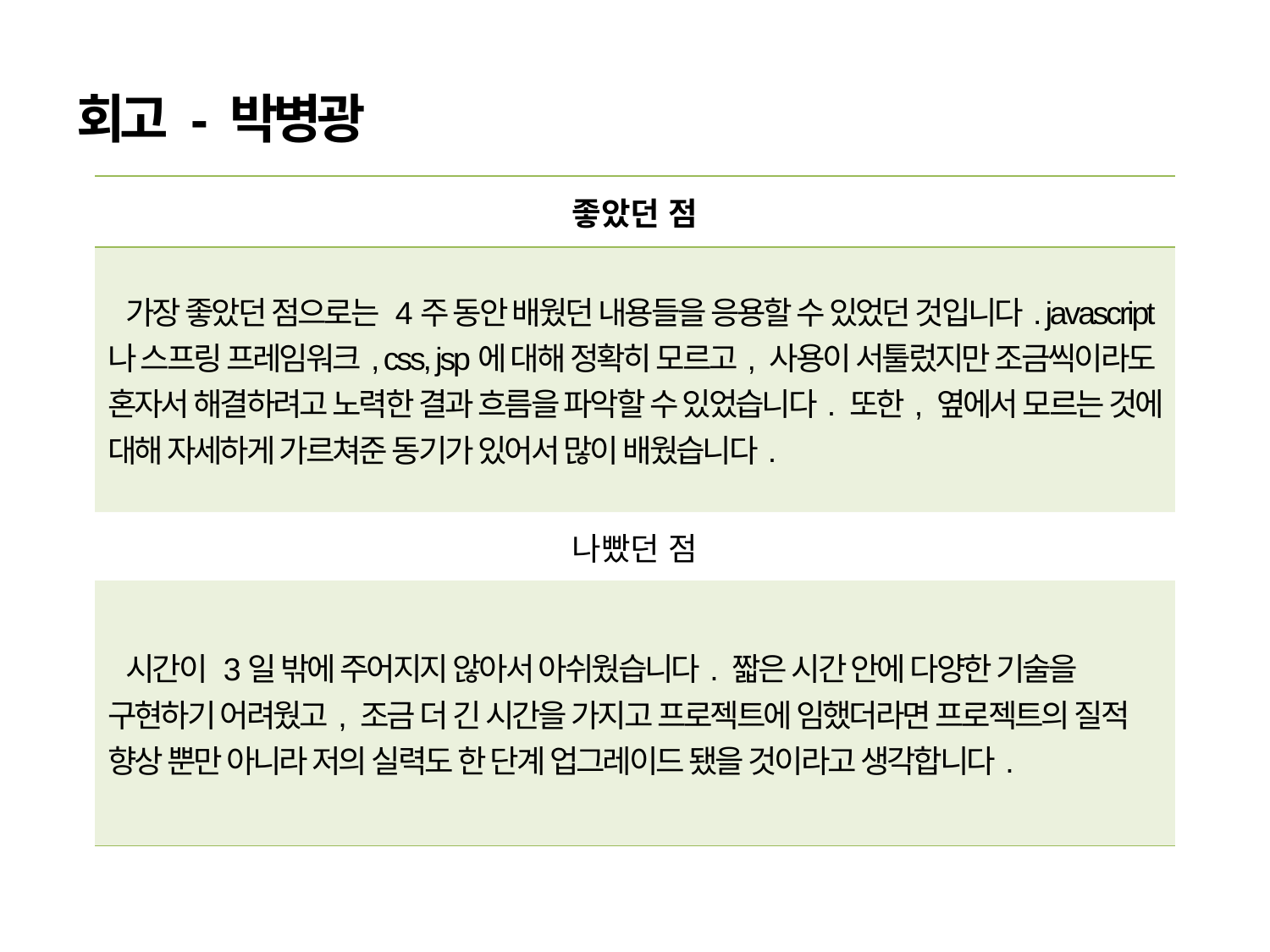

# 회고 - 박병광
| 좋았던 점 |
| --- |
| 가장 좋았던 점으로는 4주 동안 배웠던 내용들을 응용할 수 있었던 것입니다. javascript나 스프링 프레임워크, css, jsp에 대해 정확히 모르고, 사용이 서툴렀지만 조금씩이라도 혼자서 해결하려고 노력한 결과 흐름을 파악할 수 있었습니다. 또한, 옆에서 모르는 것에 대해 자세하게 가르쳐준 동기가 있어서 많이 배웠습니다. |
| 나빴던 점 |
| 시간이 3일 밖에 주어지지 않아서 아쉬웠습니다. 짧은 시간 안에 다양한 기술을 구현하기 어려웠고, 조금 더 긴 시간을 가지고 프로젝트에 임했더라면 프로젝트의 질적 향상 뿐만 아니라 저의 실력도 한 단계 업그레이드 됐을 것이라고 생각합니다. |